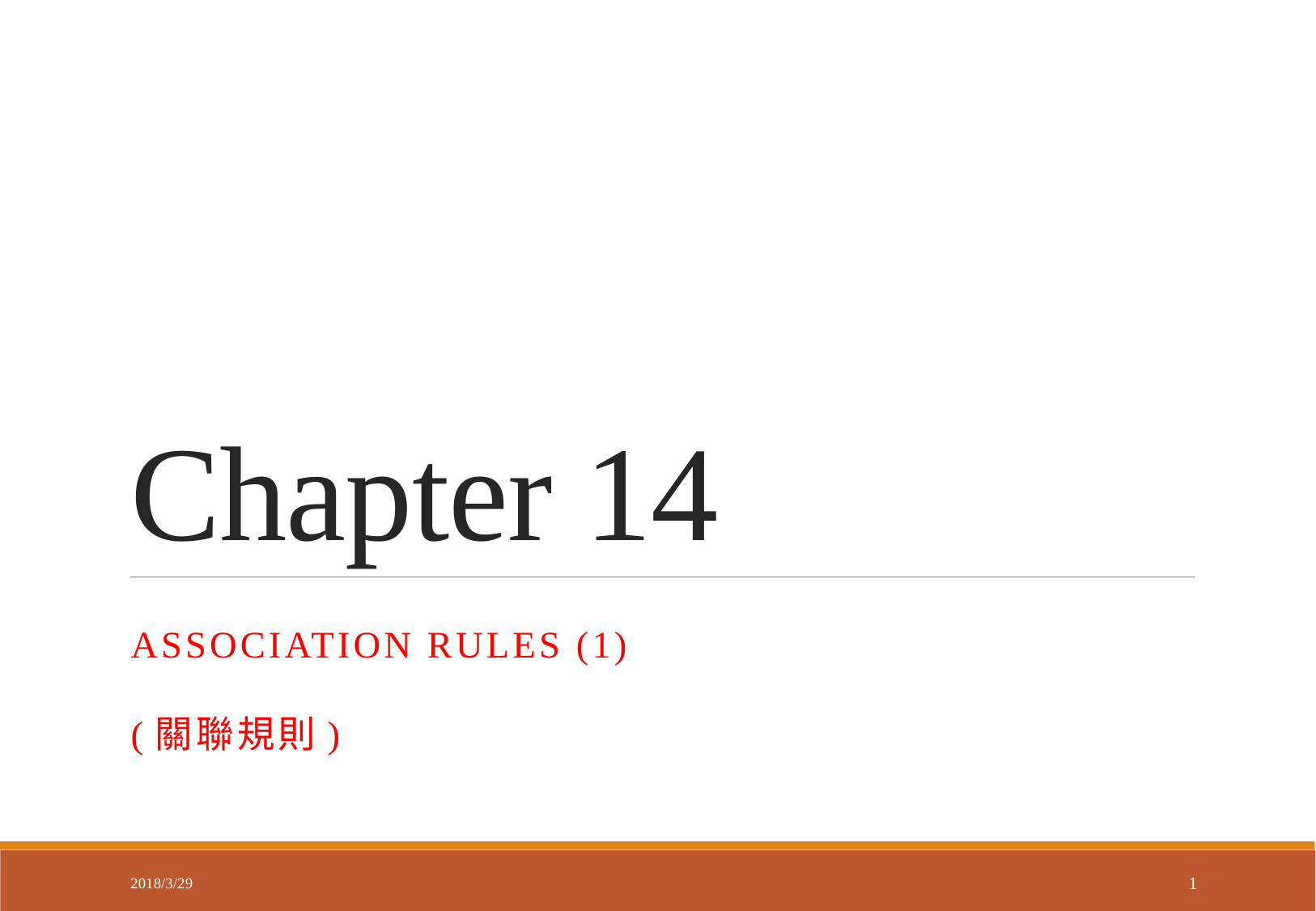

# Chapter 14
Association Rules (1)
(關聯規則)
2018/3/29
1